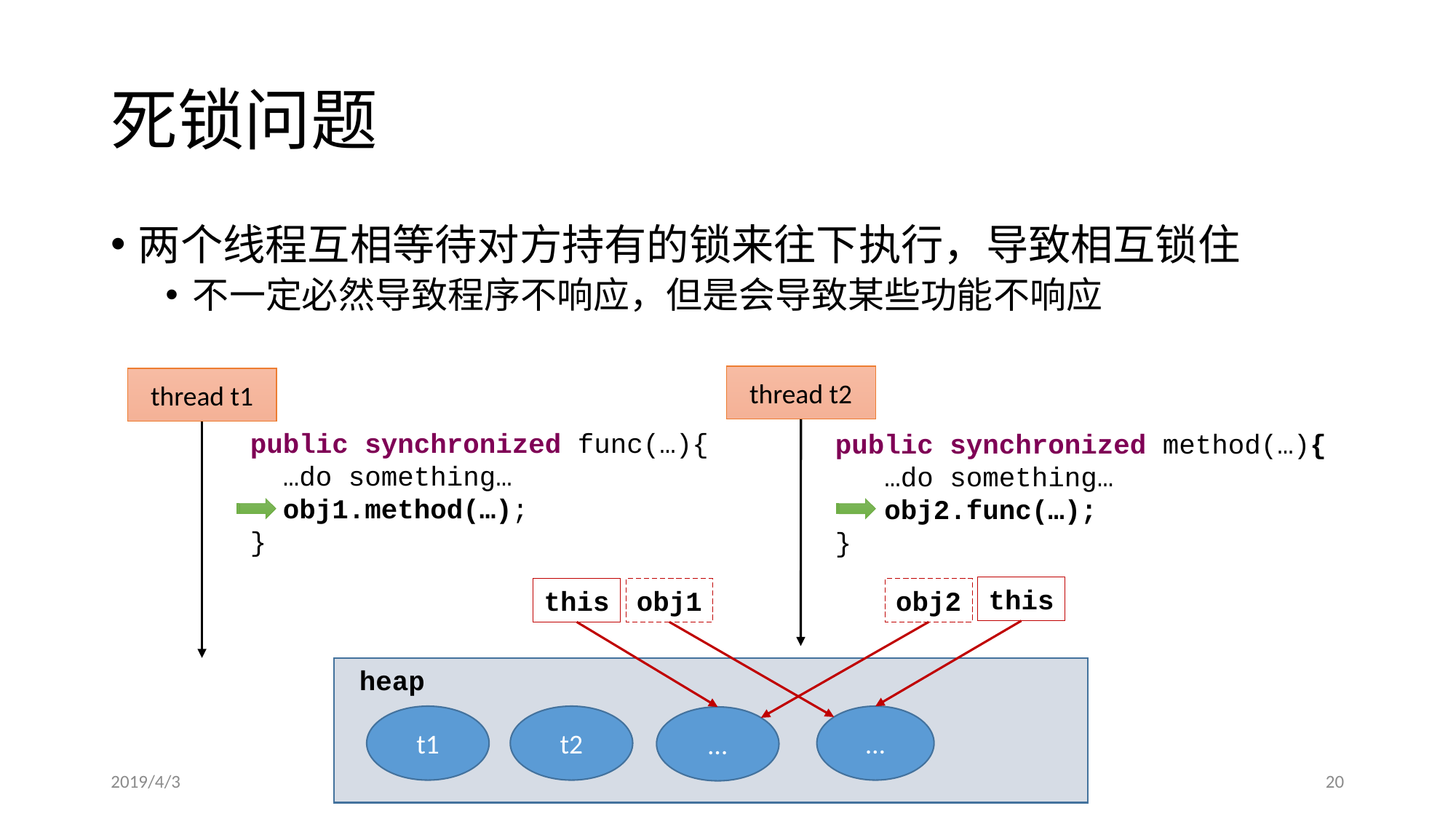

# 死锁问题
两个线程互相等待对方持有的锁来往下执行，导致相互锁住
不一定必然导致程序不响应，但是会导致某些功能不响应
thread t2
thread t1
public synchronized func(…){
  …do something…
  obj1.method(…);
}
public synchronized method(…){
   …do something…
   obj2.func(…);
}

this
this
obj1
obj2

heap
t1
t2
…
…
2019/4/3
20